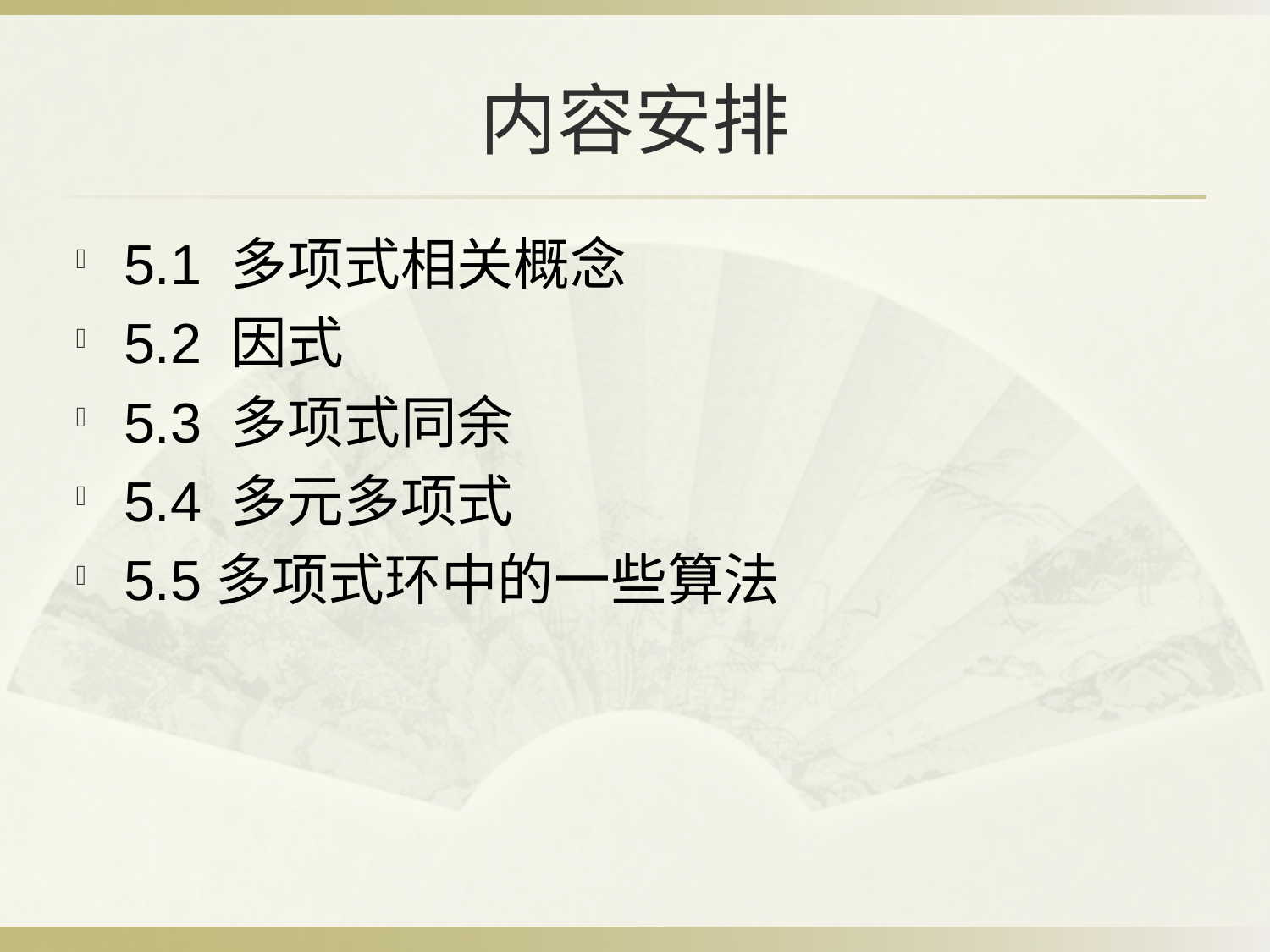

# 内容安排
5.1 多项式相关概念
5.2 因式
5.3 多项式同余
5.4 多元多项式
5.5多项式环中的一些算法